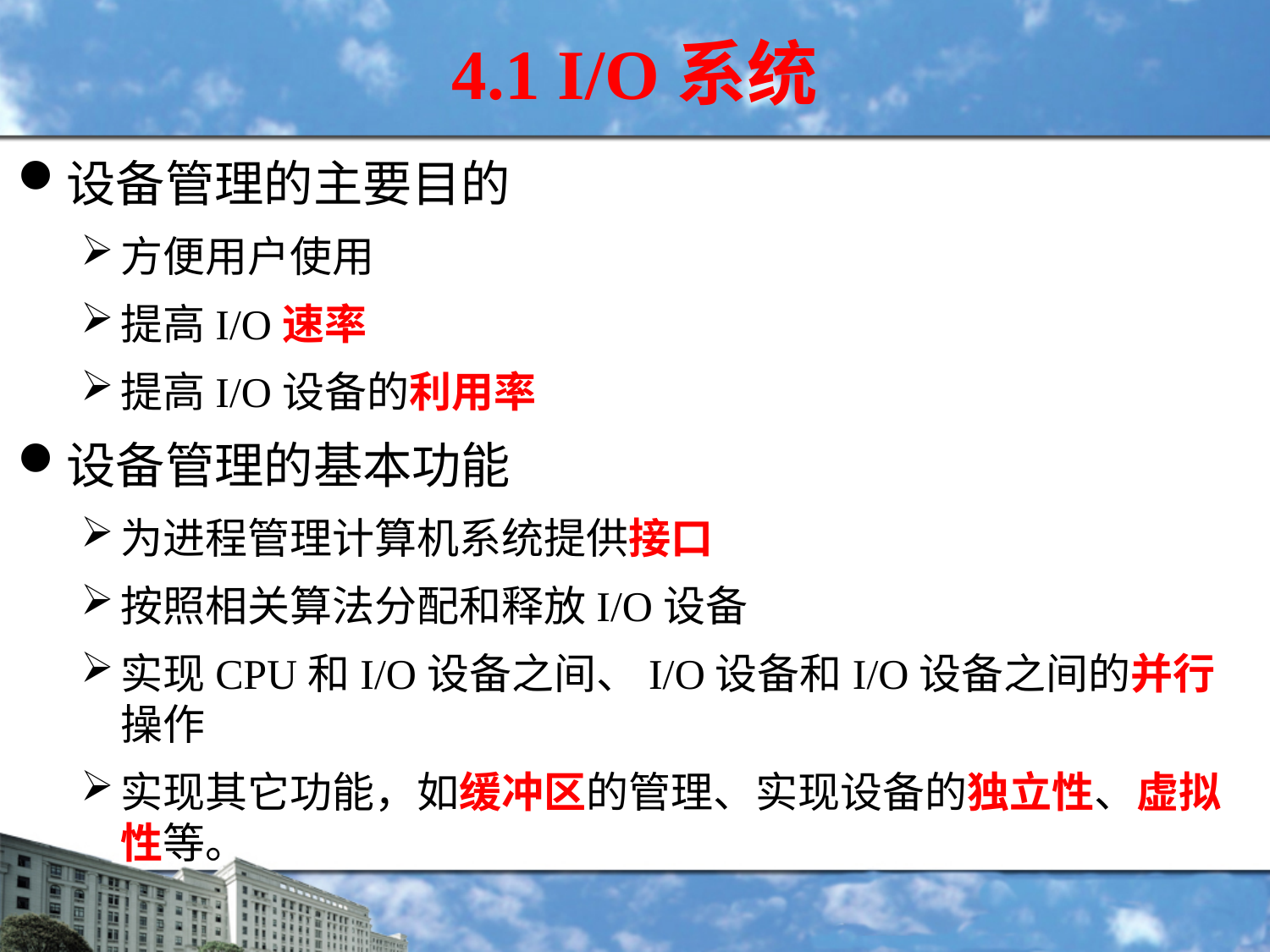

4.1 I/O系统
设备管理的主要目的
方便用户使用
提高I/O速率
提高I/O设备的利用率
设备管理的基本功能
为进程管理计算机系统提供接口
按照相关算法分配和释放I/O设备
实现CPU和I/O设备之间、I/O设备和I/O设备之间的并行操作
实现其它功能，如缓冲区的管理、实现设备的独立性、虚拟性等。